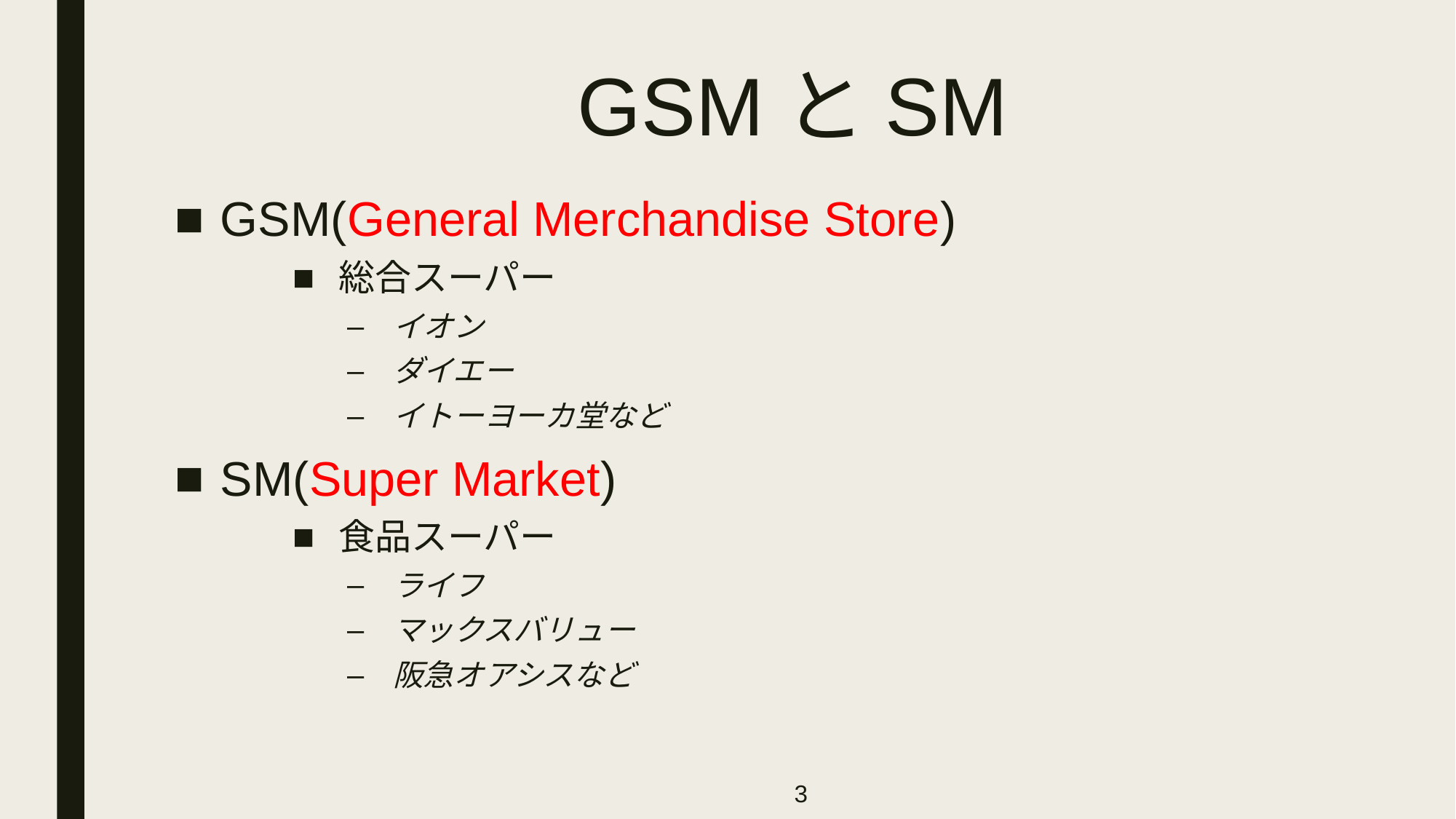

# GSMとSM
GSM(General Merchandise Store)
総合スーパー
イオン
ダイエー
イトーヨーカ堂など
SM(Super Market)
食品スーパー
ライフ
マックスバリュー
阪急オアシスなど
3